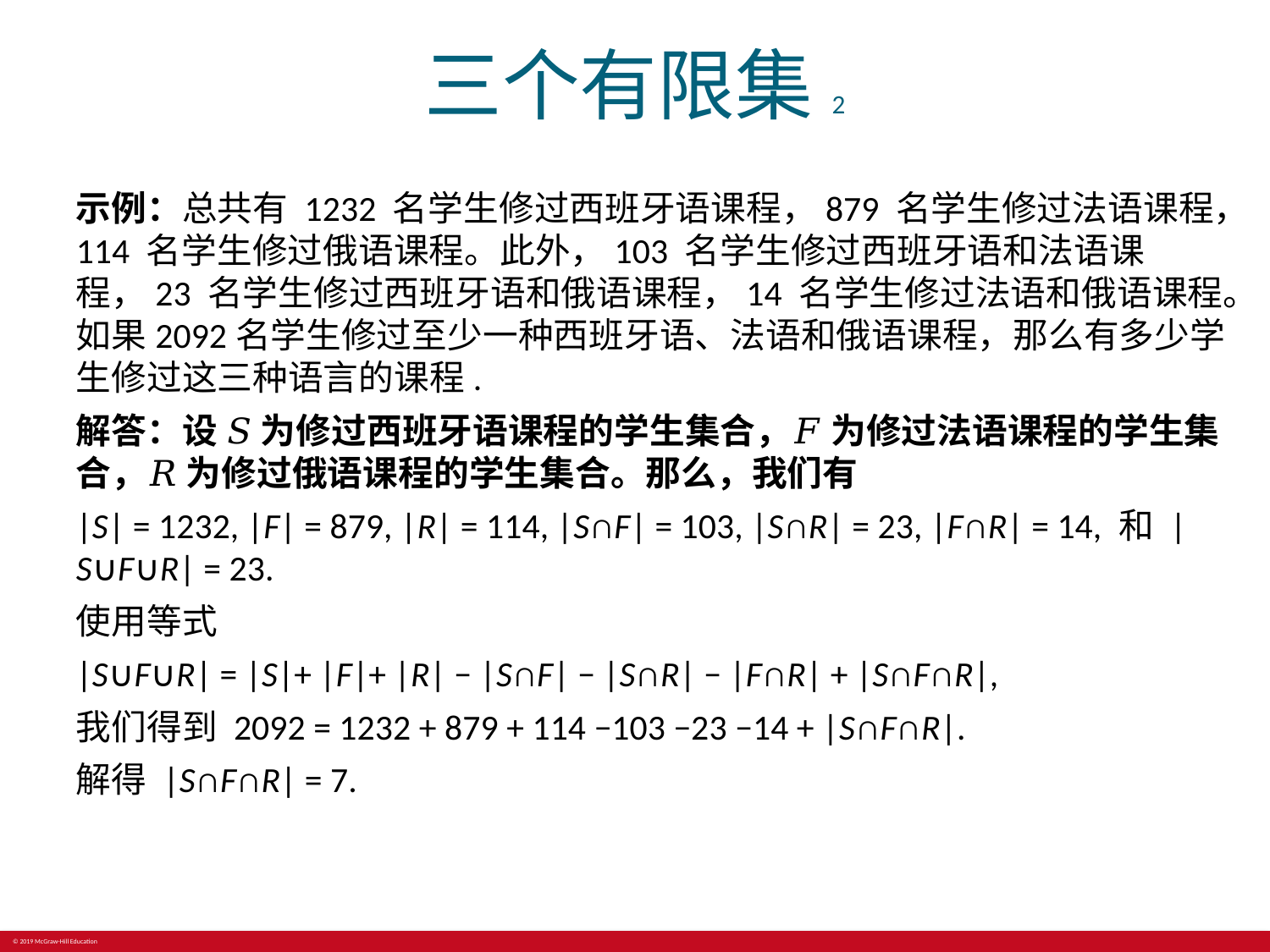

# 三个有限集2
示例：总共有 1232 名学生修过西班牙语课程，879 名学生修过法语课程，114 名学生修过俄语课程。此外，103 名学生修过西班牙语和法语课程，23 名学生修过西班牙语和俄语课程，14 名学生修过法语和俄语课程。如果2092名学生修过至少一种西班牙语、法语和俄语课程，那么有多少学生修过这三种语言的课程.
解答：设 𝑆 为修过西班牙语课程的学生集合，𝐹 为修过法语课程的学生集合，𝑅 为修过俄语课程的学生集合。那么，我们有
|S| = 1232, |F| = 879, |R| = 114, |S∩F| = 103, |S∩R| = 23, |F∩R| = 14, 和 |S∪F∪R| = 23.
使用等式
|S∪F∪R| = |S|+ |F|+ |R| − |S∩F| − |S∩R| − |F∩R| + |S∩F∩R|,
我们得到 2092 = 1232 + 879 + 114 −103 −23 −14 + |S∩F∩R|.
解得 |S∩F∩R| = 7.